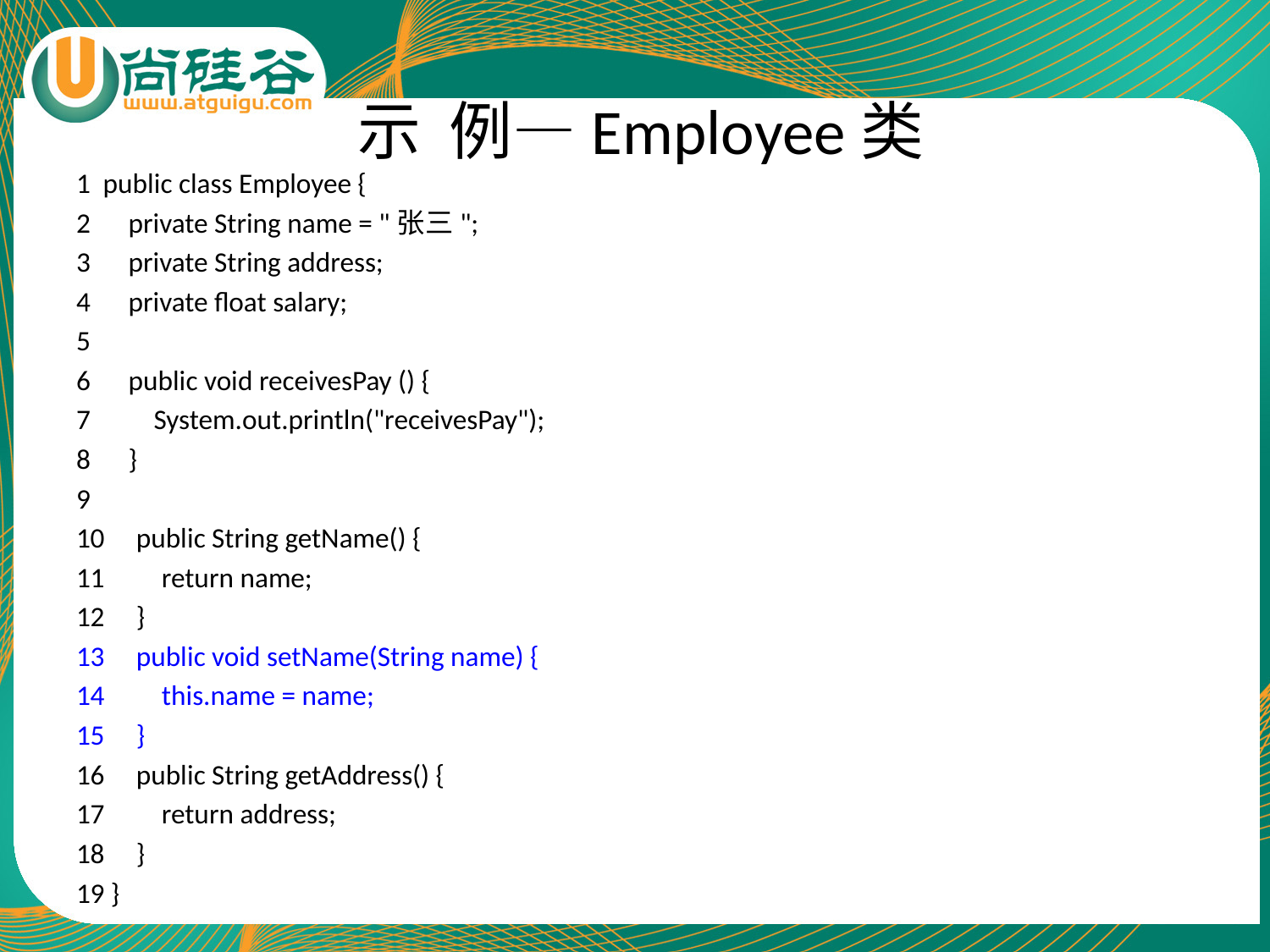

# 示  例—Employee类
1  public class Employee {
2      private String name = "张三";
3      private String address;
4      private float salary;
5
6      public void receivesPay () {
7          System.out.println("receivesPay");
8      }
9
10     public String getName() {
11         return name;
12     }
13     public void setName(String name) {
14         this.name = name;
15     }
16     public String getAddress() {
17         return address;
18     }
19 }